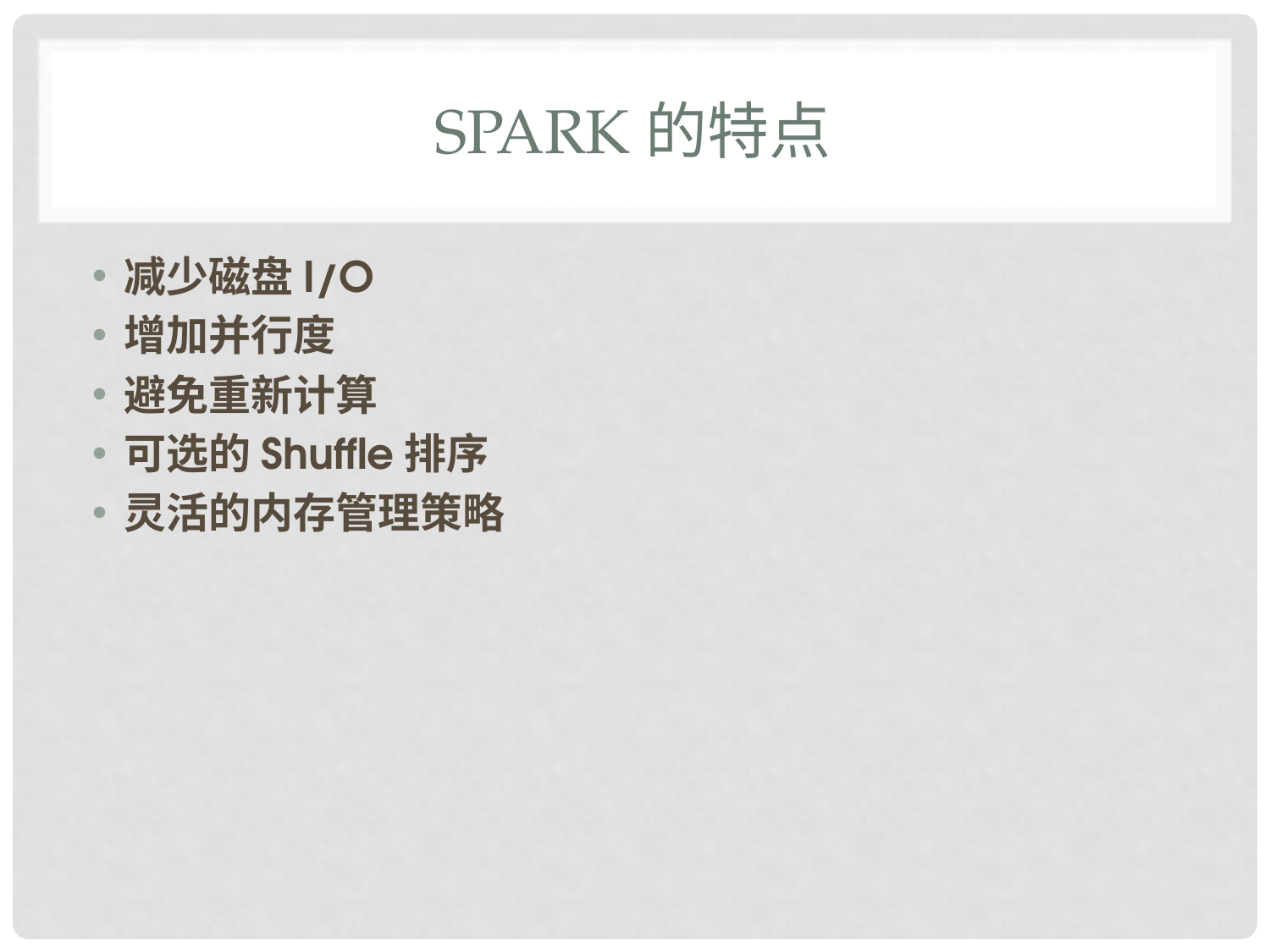

# Spark的特点
减少磁盘I/O
增加并行度
避免重新计算
可选的Shuffle排序
灵活的内存管理策略